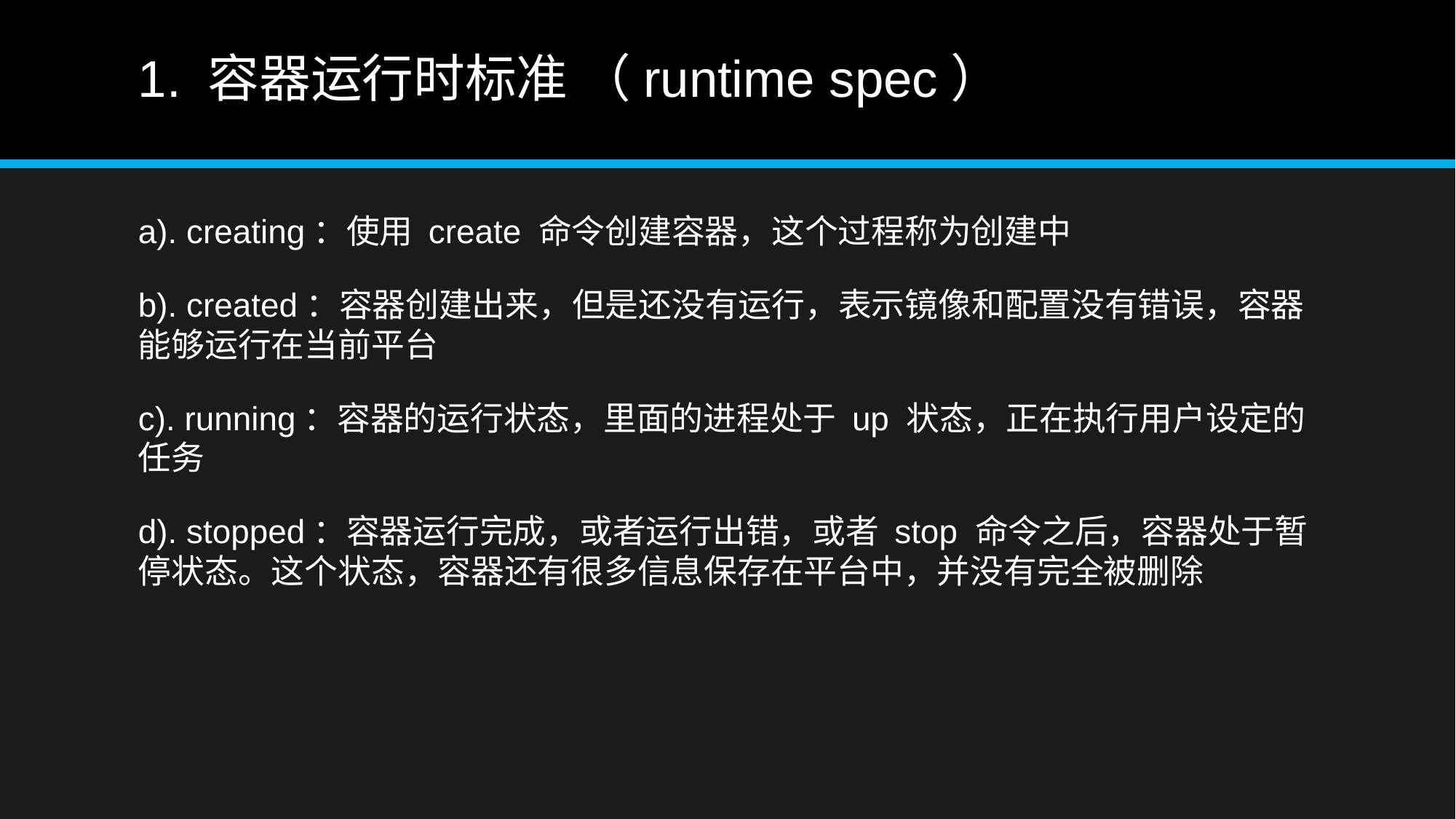

# 1. 容器运行时标准 （runtime spec）
a). creating：使用 create 命令创建容器，这个过程称为创建中
b). created：容器创建出来，但是还没有运行，表示镜像和配置没有错误，容器能够运行在当前平台
c). running：容器的运行状态，里面的进程处于 up 状态，正在执行用户设定的任务
d). stopped：容器运行完成，或者运行出错，或者 stop 命令之后，容器处于暂停状态。这个状态，容器还有很多信息保存在平台中，并没有完全被删除